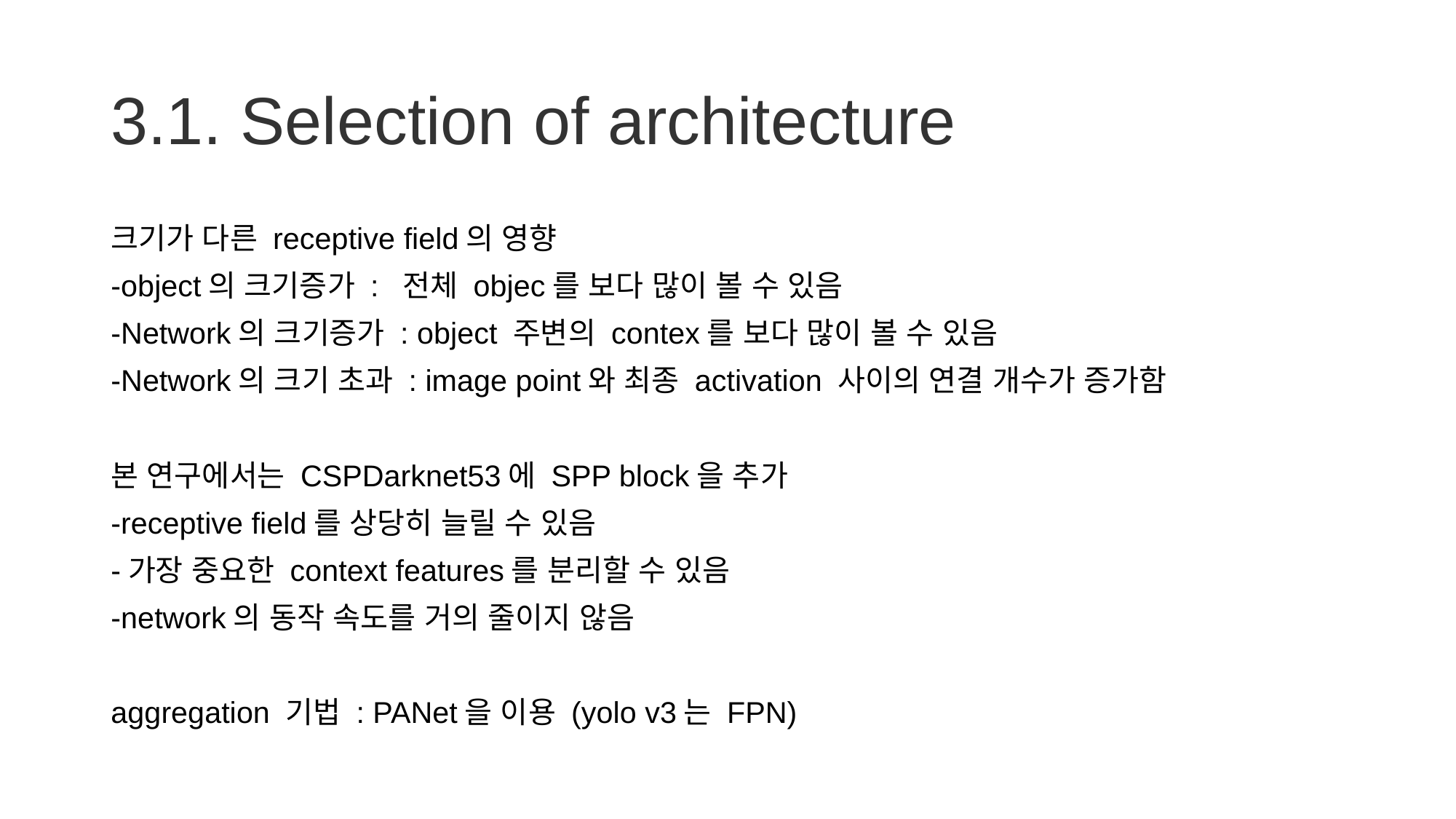

# 3.1. Selection of architecture
크기가 다른 receptive field의 영향
-object의 크기증가 :  전체 objec를 보다 많이 볼 수 있음
-Network의 크기증가 : object 주변의 contex를 보다 많이 볼 수 있음
-Network의 크기 초과 : image point와 최종 activation 사이의 연결 개수가 증가함

본 연구에서는 CSPDarknet53에 SPP block을 추가
-receptive field를 상당히 늘릴 수 있음
-가장 중요한 context features를 분리할 수 있음
-network의 동작 속도를 거의 줄이지 않음

aggregation 기법 : PANet을 이용 (yolo v3는 FPN)